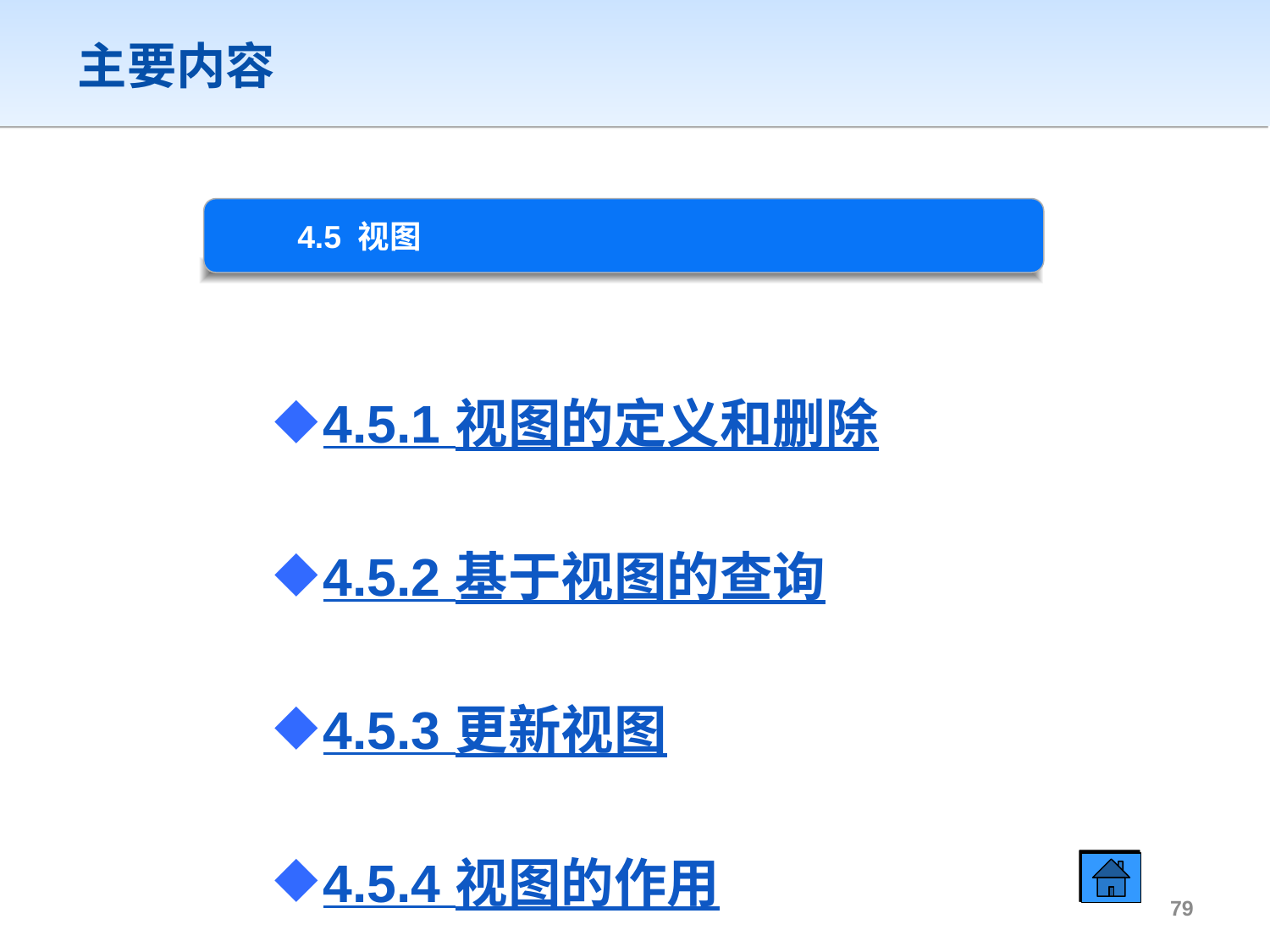

主要内容
4.5 视图

4.5.1 视图的定义和删除
4.5.2 基于视图的查询
4.5.3 更新视图
4.5.4 视图的作用

79